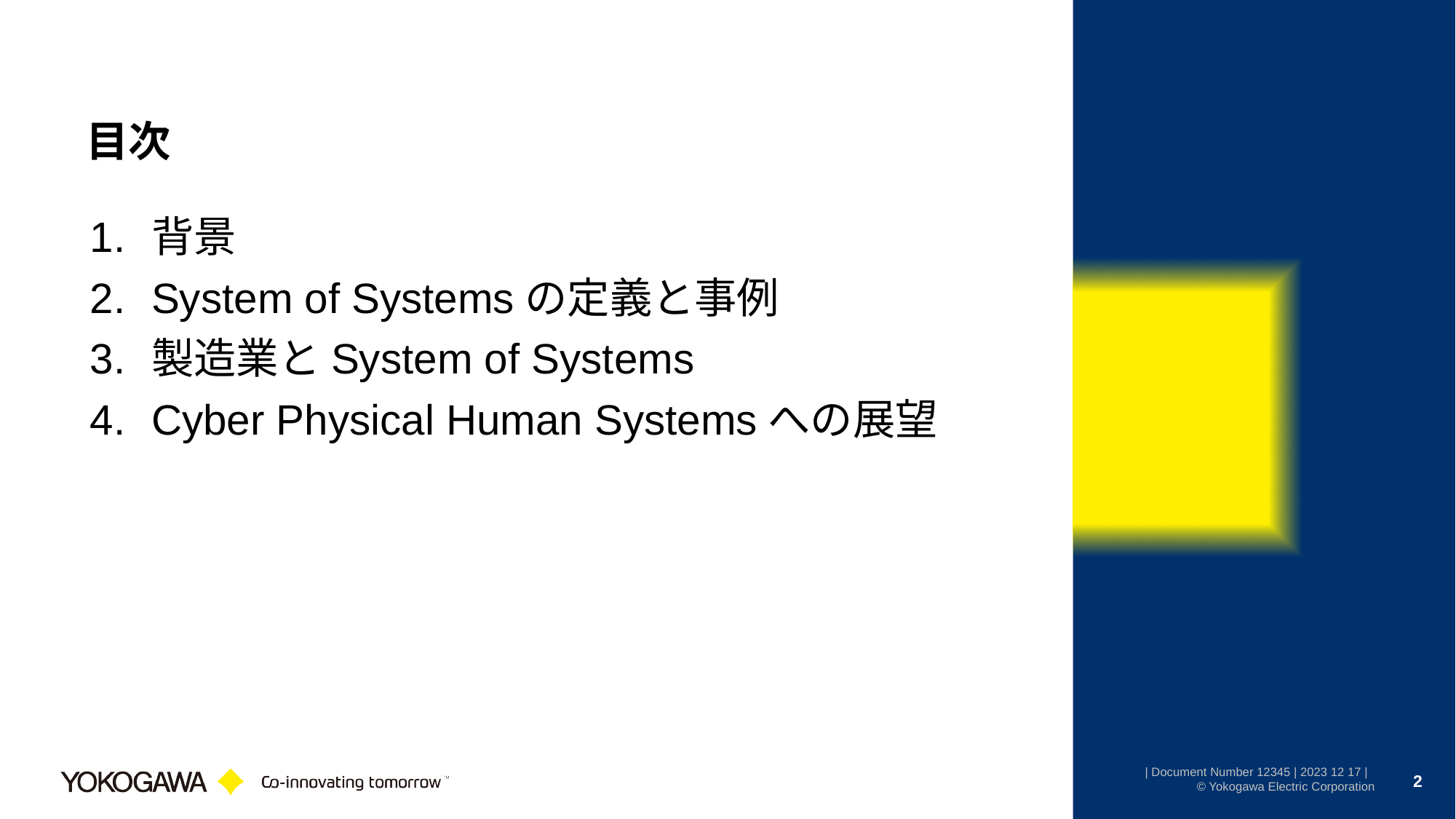

# 目次
背景
System of Systemsの定義と事例
製造業とSystem of Systems
Cyber Physical Human Systemsへの展望
2